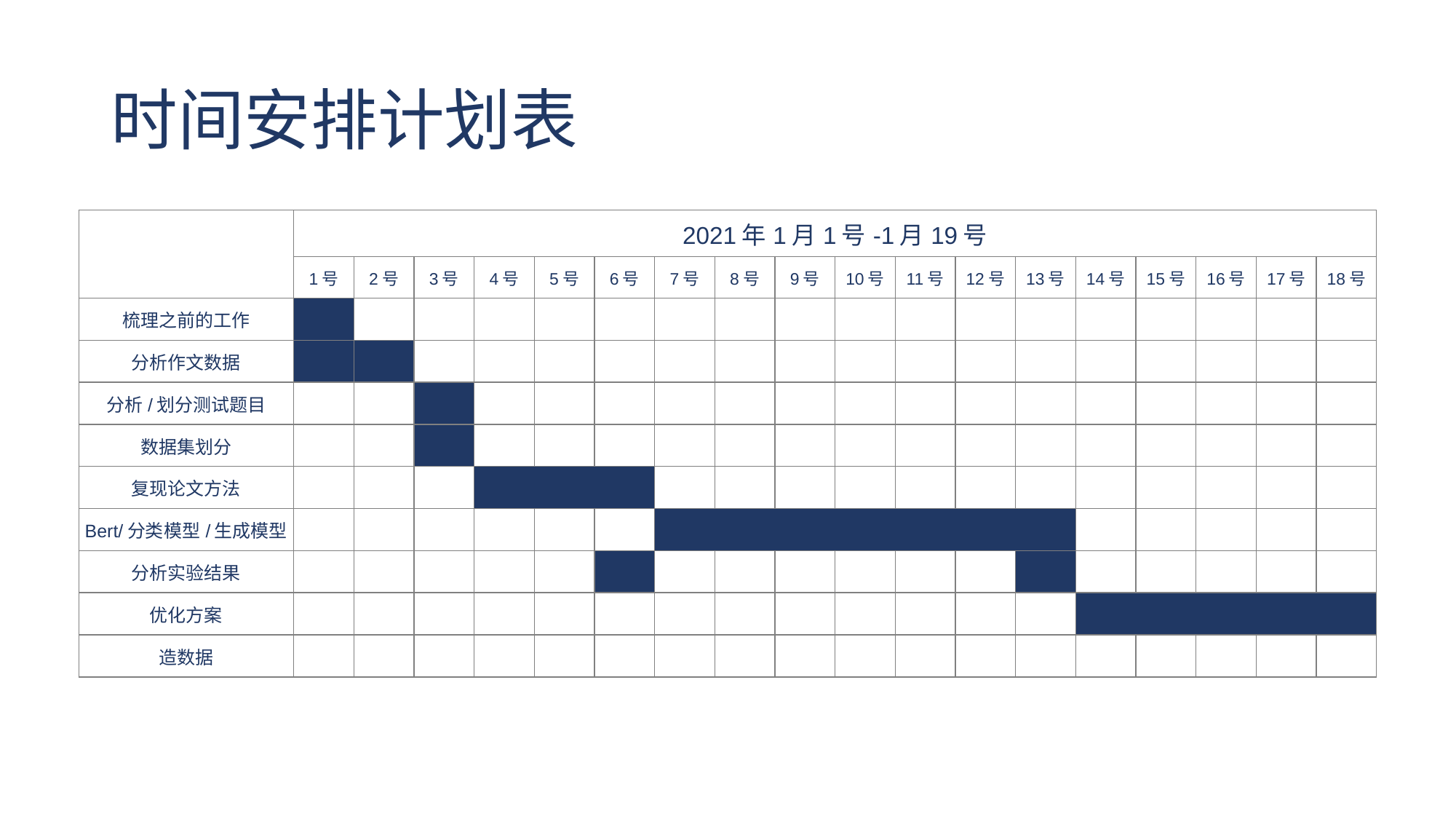

# 时间安排计划表
|  | 2021年1月1号-1月19号 |  | 2021年 |  |  |  |  |  |  |  |  |  |  |  | 2022年 |  |  |  |
| --- | --- | --- | --- | --- | --- | --- | --- | --- | --- | --- | --- | --- | --- | --- | --- | --- | --- | --- |
|  | 1号 | 2号 | 3号 | 4号 | 5号 | 6号 | 7号 | 8号 | 9号 | 10号 | 11号 | 12号 | 13号 | 14号 | 15号 | 16号 | 17号 | 18号 |
| 梳理之前的工作 |  |  |  |  |  |  |  |  |  |  |  |  |  |  |  |  |  |  |
| 分析作文数据 |  |  |  |  |  |  |  |  |  |  |  |  |  |  |  |  |  |  |
| 分析/划分测试题目 |  |  |  |  |  |  |  |  |  |  |  |  |  |  |  |  |  |  |
| 数据集划分 |  |  |  |  |  |  |  |  |  |  |  |  |  |  |  |  |  |  |
| 复现论文方法 |  |  |  |  |  |  |  |  |  |  |  |  |  |  |  |  |  |  |
| Bert/分类模型/生成模型 |  |  |  |  |  |  |  |  |  |  |  |  |  |  |  |  |  |  |
| 分析实验结果 |  |  |  |  |  |  |  |  |  |  |  |  |  |  |  |  |  |  |
| 优化方案 |  |  |  |  |  |  |  |  |  |  |  |  |  |  |  |  |  |  |
| 造数据 |  |  |  |  |  |  |  |  |  |  |  |  |  |  |  |  |  |  |